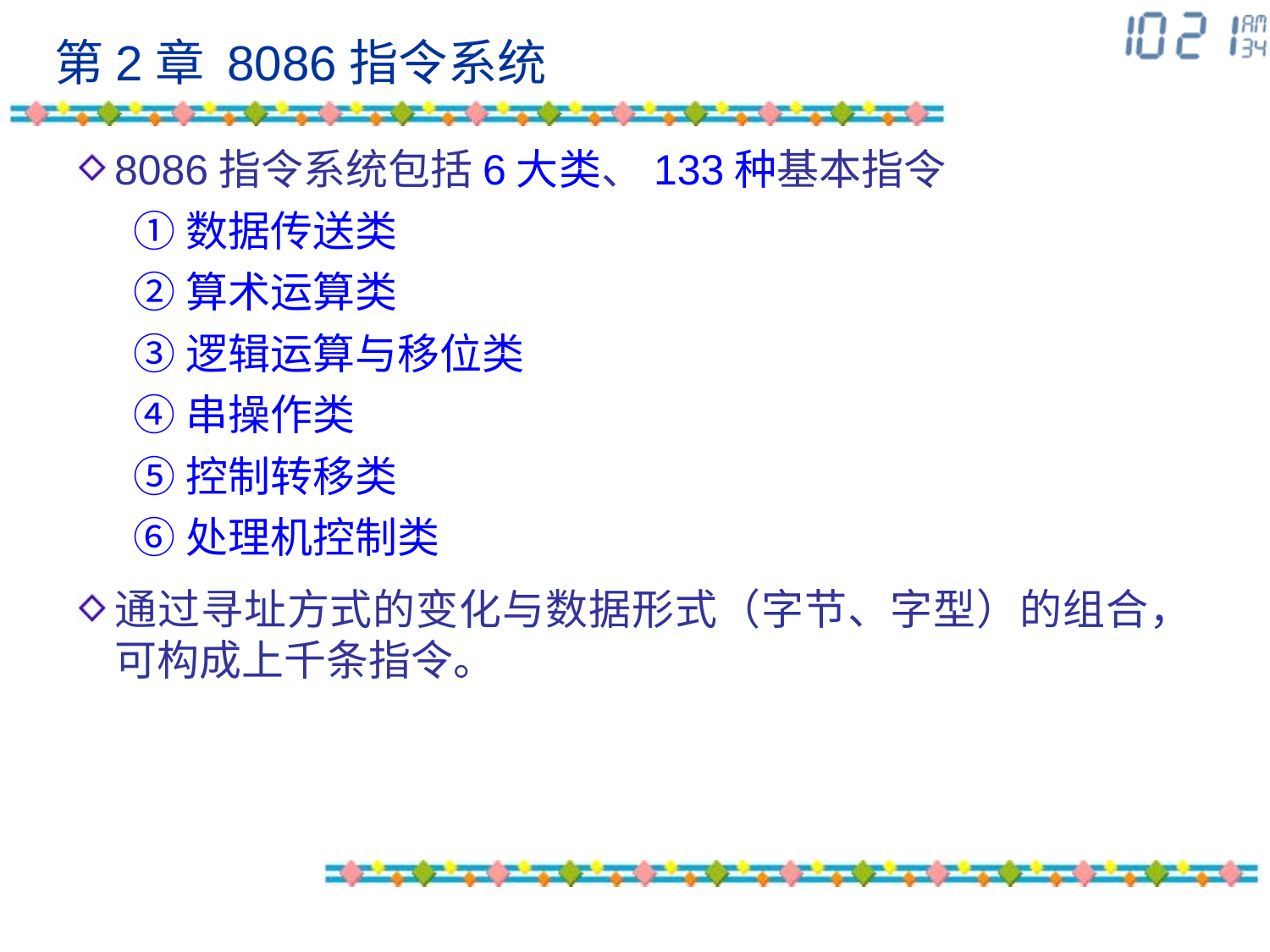

# 第2章 8086指令系统
8086指令系统包括6大类、133种基本指令
①数据传送类
②算术运算类
③逻辑运算与移位类
④串操作类
⑤控制转移类
⑥处理机控制类
通过寻址方式的变化与数据形式（字节、字型）的组合，可构成上千条指令。